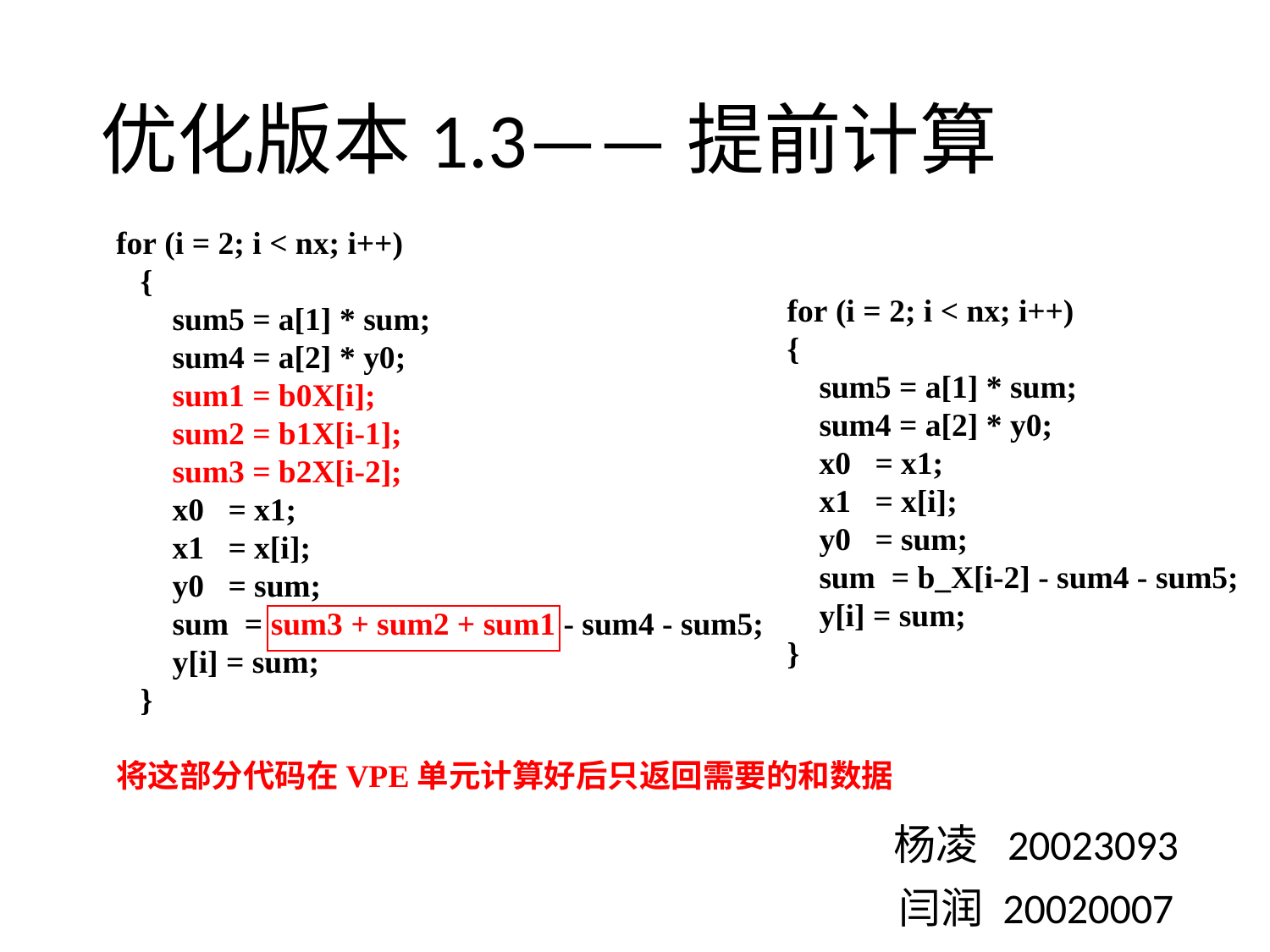

# 优化版本1.3——提前计算
for (i = 2; i < nx; i++)
   {
       sum5 = a[1] * sum;
       sum4 = a[2] * y0;
       sum1 = b0X[i];
       sum2 = b1X[i-1];
       sum3 = b2X[i-2];
       x0   = x1;
       x1   = x[i];
       y0   = sum;
       sum  = sum3 + sum2 + sum1 - sum4 - sum5;
       y[i] = sum;
   }

将这部分代码在VPE单元计算好后只返回需要的和数据

   for (i = 2; i < nx; i++)
   {
       sum5 = a[1] * sum;
       sum4 = a[2] * y0;
       x0   = x1;
       x1   = x[i];
       y0   = sum;
       sum  = b_X[i-2] - sum4 - sum5;
       y[i] = sum;
   }